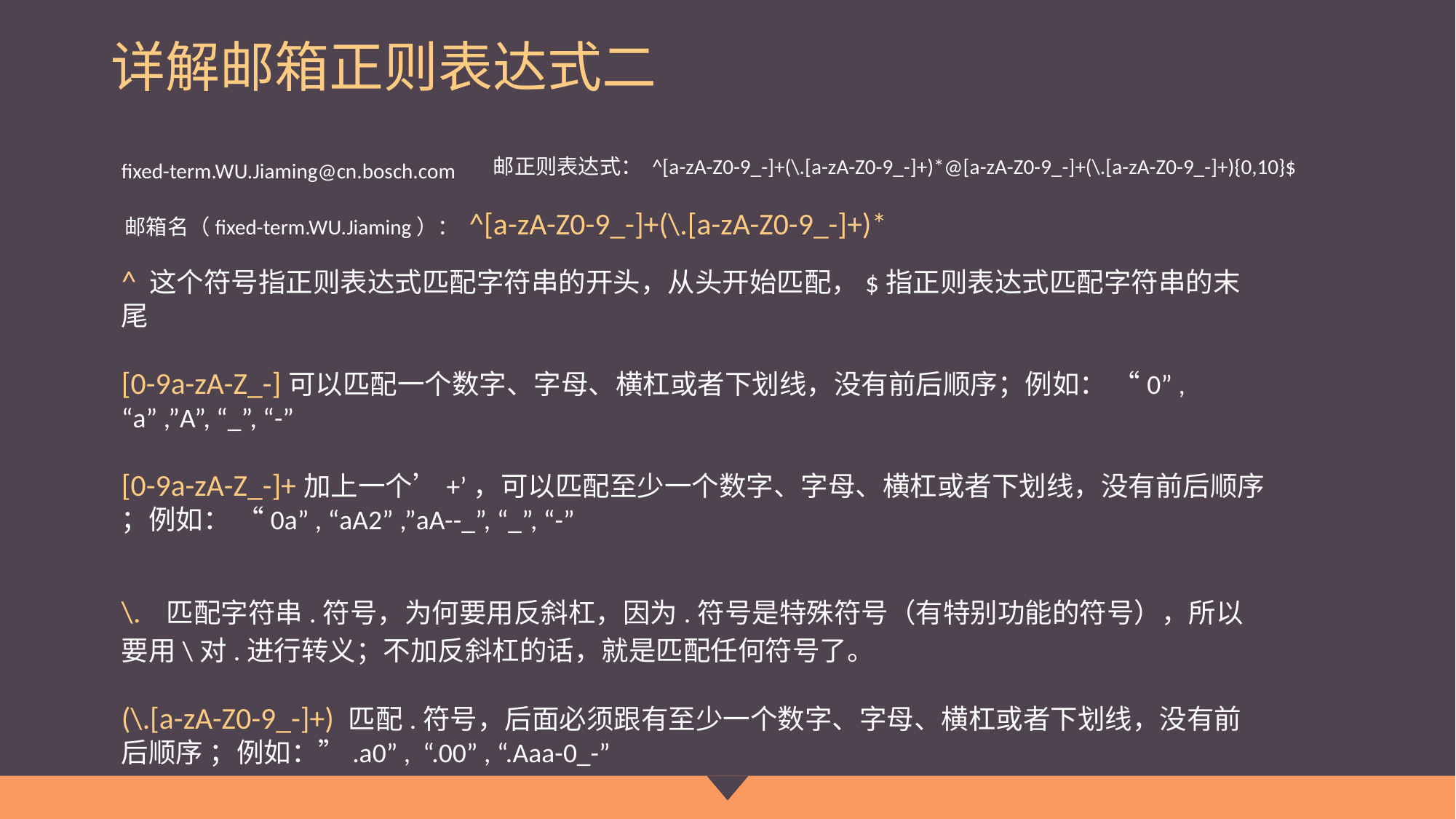

# 详解邮箱正则表达式二
邮正则表达式： ^[a-zA-Z0-9_-]+(\.[a-zA-Z0-9_-]+)*@[a-zA-Z0-9_-]+(\.[a-zA-Z0-9_-]+){0,10}$
fixed-term.WU.Jiaming@cn.bosch.com

邮箱名（fixed-term.WU.Jiaming）： ^[a-zA-Z0-9_-]+(\.[a-zA-Z0-9_-]+)*
^ 这个符号指正则表达式匹配字符串的开头，从头开始匹配，$指正则表达式匹配字符串的末尾

[0-9a-zA-Z_-]可以匹配一个数字、字母、横杠或者下划线，没有前后顺序；例如： “0” , “a” ,”A”, “_”, “-”

[0-9a-zA-Z_-]+加上一个’+’，可以匹配至少一个数字、字母、横杠或者下划线，没有前后顺序 ；例如： “0a” , “aA2” ,”aA--_”, “_”, “-”

\. 匹配字符串.符号，为何要用反斜杠，因为.符号是特殊符号（有特别功能的符号），所以要用\对.进行转义；不加反斜杠的话，就是匹配任何符号了。

(\.[a-zA-Z0-9_-]+) 匹配.符号，后面必须跟有至少一个数字、字母、横杠或者下划线，没有前后顺序 ；例如：”.a0” ,  “.00” , “.Aaa-0_-”